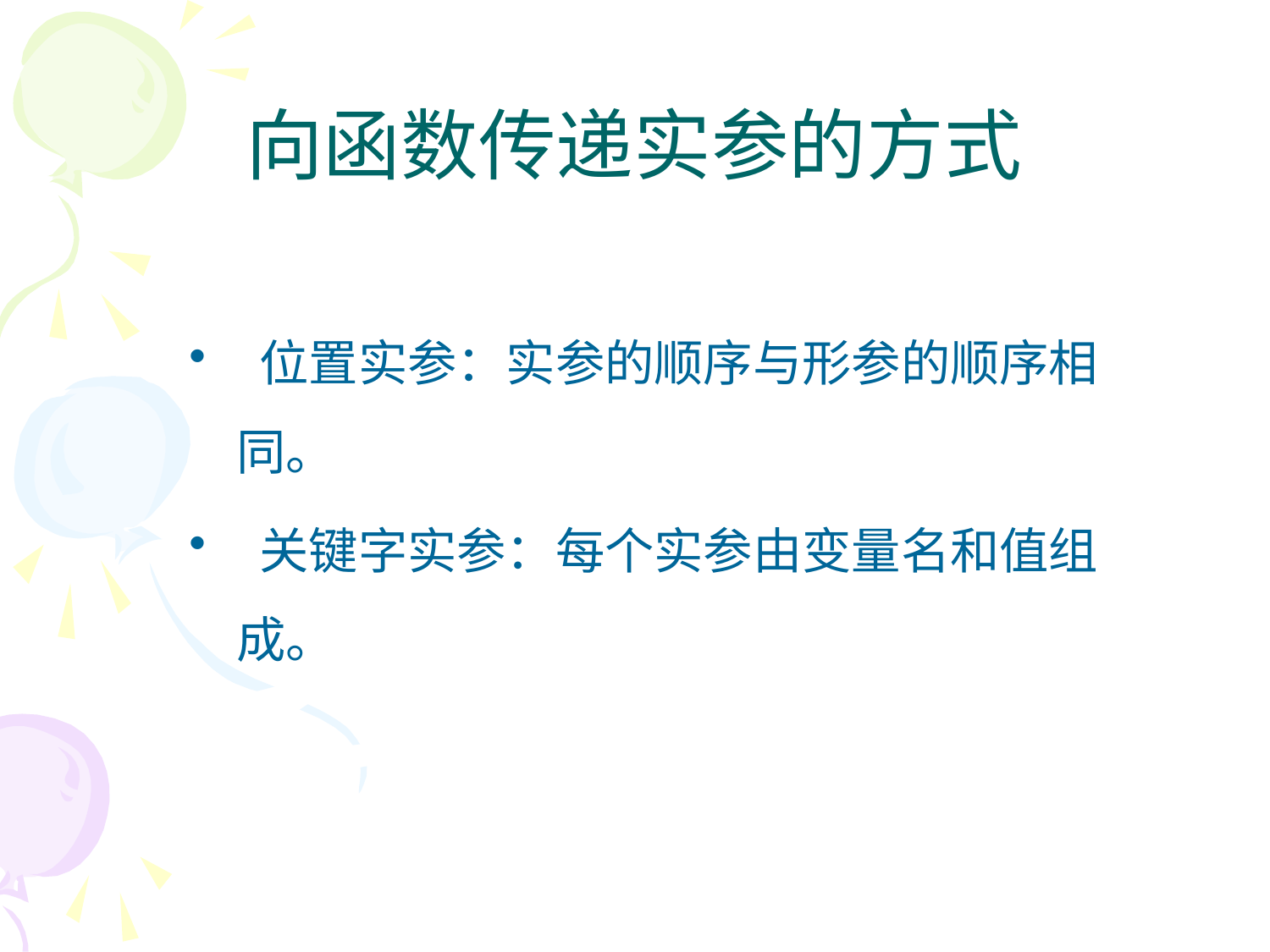

# 向函数传递实参的方式
 位置实参：实参的顺序与形参的顺序相同。
 关键字实参：每个实参由变量名和值组成。